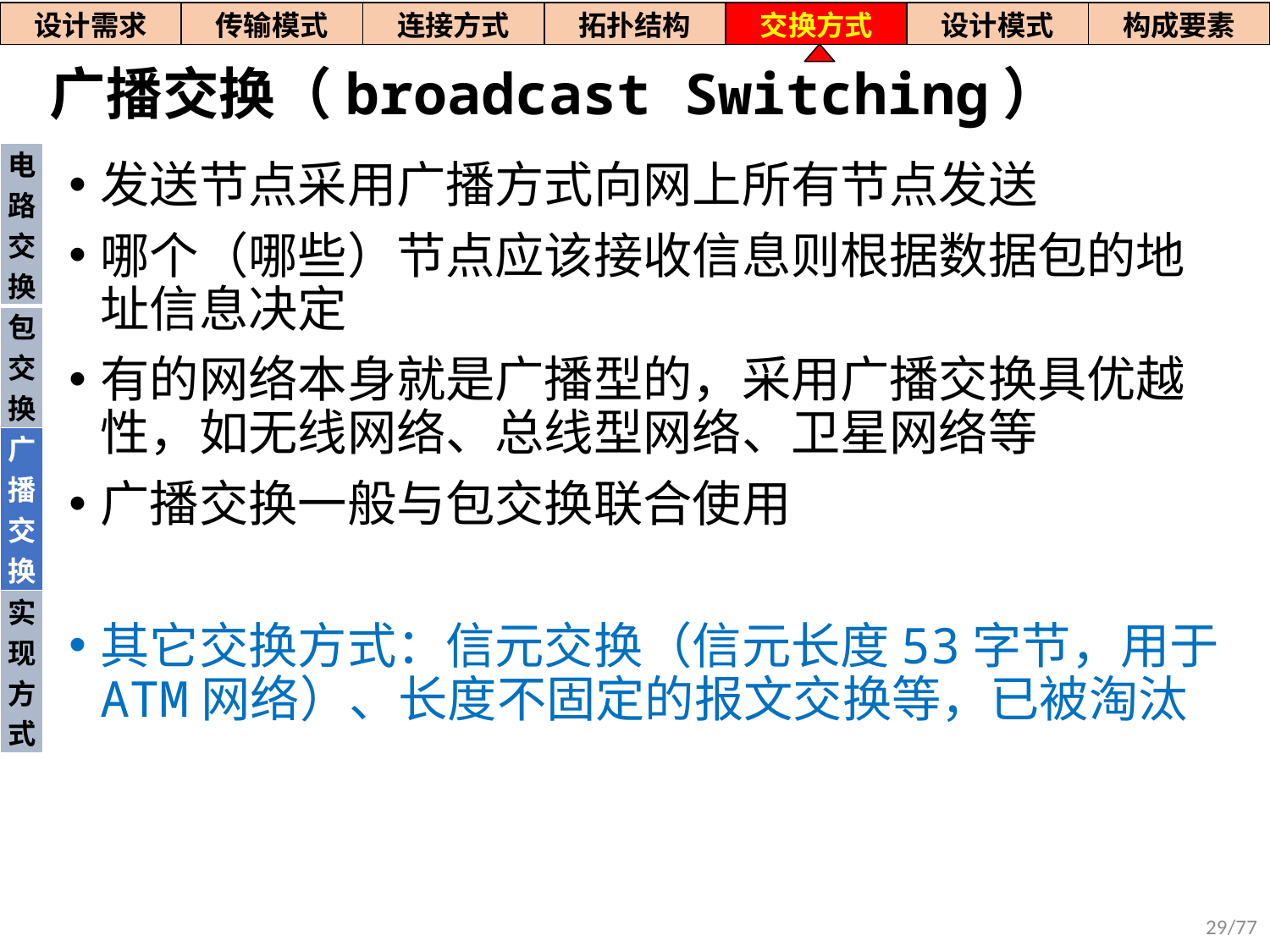

| 设计需求 | 传输模式 | 连接方式 | 拓扑结构 | 交换方式 | 设计模式 | 构成要素 |
| --- | --- | --- | --- | --- | --- | --- |

# 广播交换（broadcast Switching）
| 电路交换 |
| --- |
| 包交换 |
| 广播交换 |
| 实现方式 |
发送节点采用广播方式向网上所有节点发送
哪个（哪些）节点应该接收信息则根据数据包的地址信息决定
有的网络本身就是广播型的，采用广播交换具优越性，如无线网络、总线型网络、卫星网络等
广播交换一般与包交换联合使用

其它交换方式：信元交换（信元长度53字节，用于ATM网络）、长度不固定的报文交换等，已被淘汰
29/77